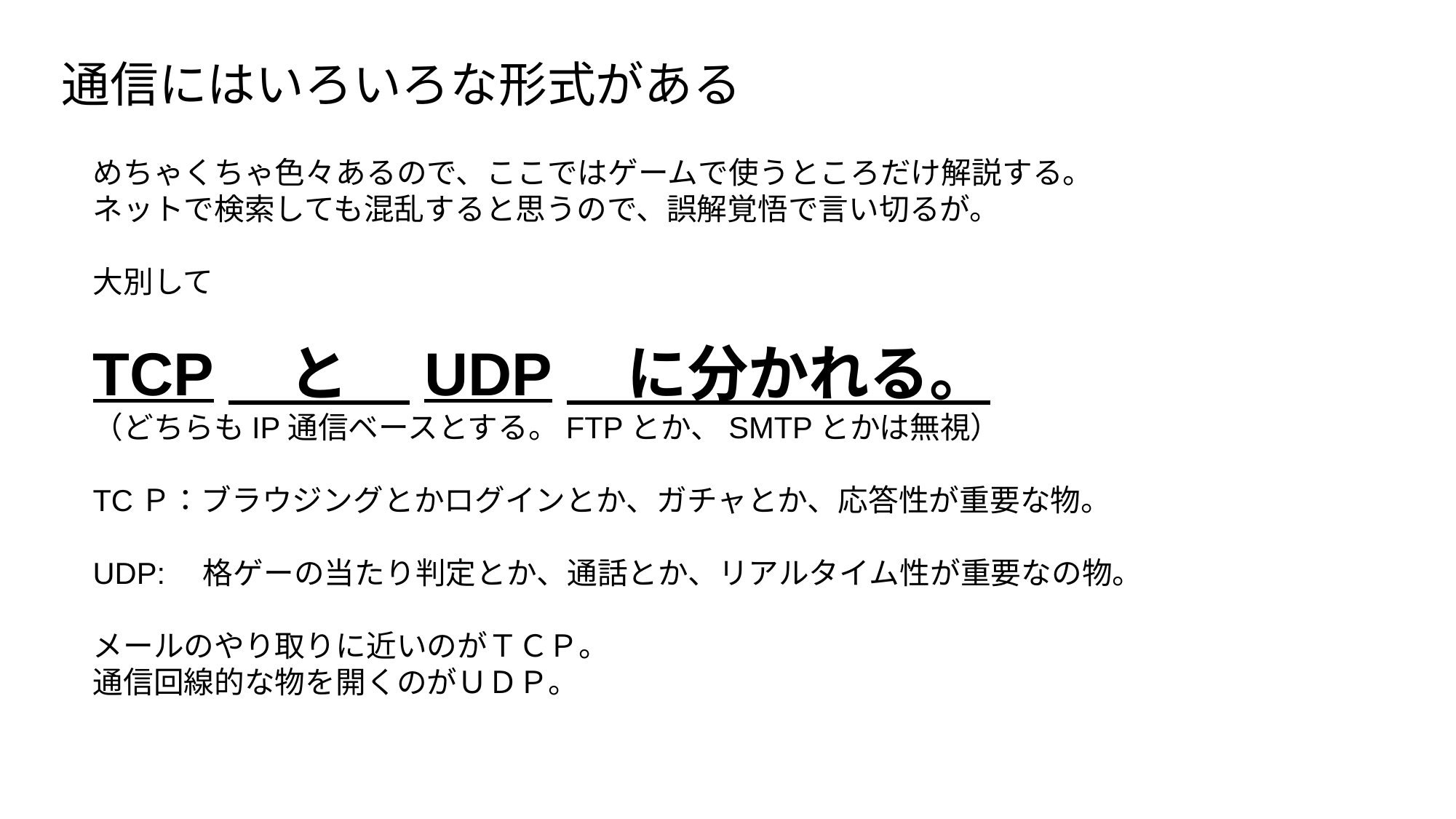

# 通信にはいろいろな形式がある
めちゃくちゃ色々あるので、ここではゲームで使うところだけ解説する。
ネットで検索しても混乱すると思うので、誤解覚悟で言い切るが。

大別して

TCP　と　UDP　に分かれる。
（どちらもIP通信ベースとする。FTPとか、SMTPとかは無視）

TCＰ：ブラウジングとかログインとか、ガチャとか、応答性が重要な物。

UDP:　格ゲーの当たり判定とか、通話とか、リアルタイム性が重要なの物。

メールのやり取りに近いのがＴＣＰ。
通信回線的な物を開くのがＵＤＰ。